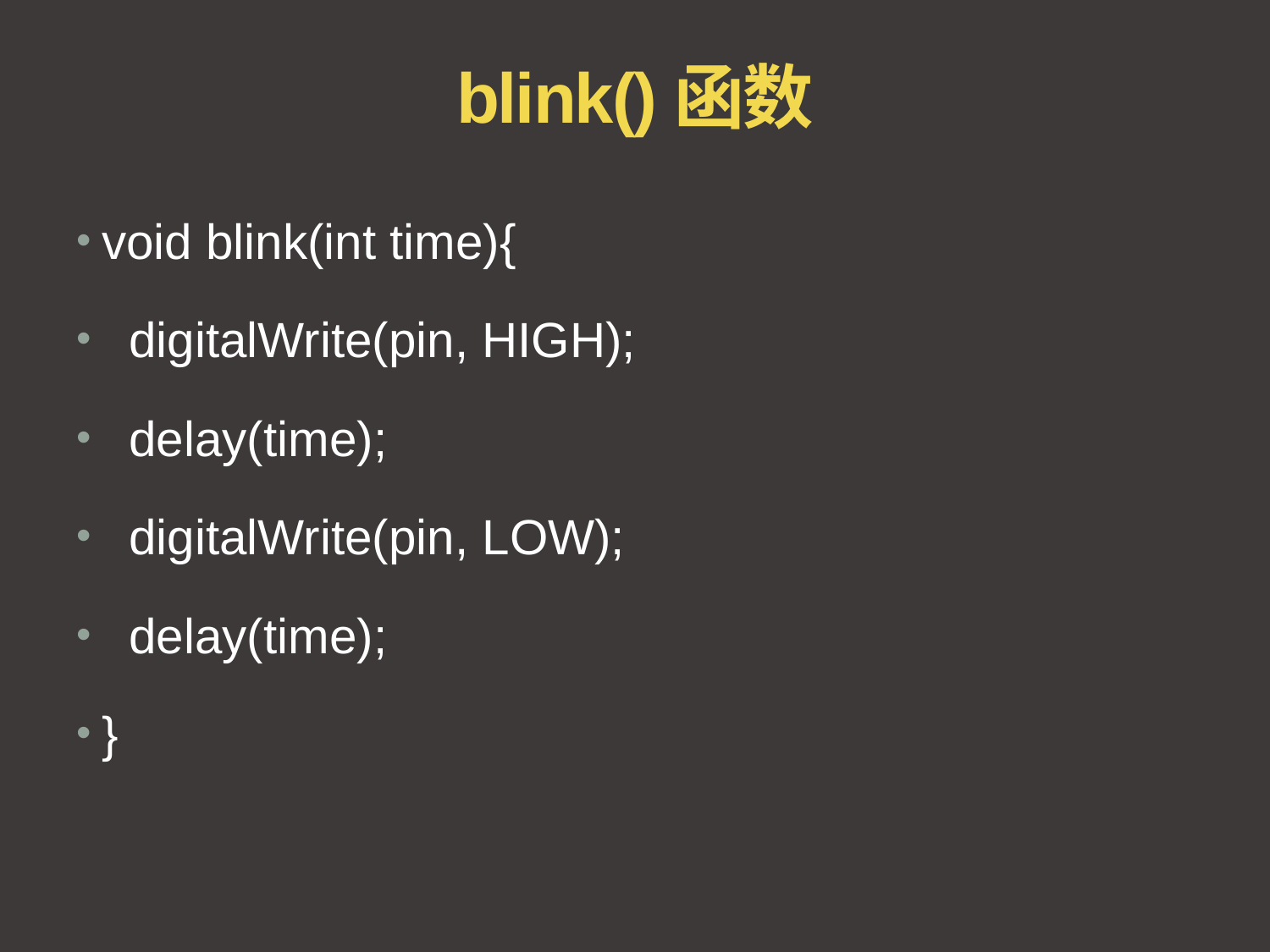

# blink()函数
void blink(int time){
  digitalWrite(pin, HIGH);
  delay(time);
  digitalWrite(pin, LOW);
  delay(time);
}